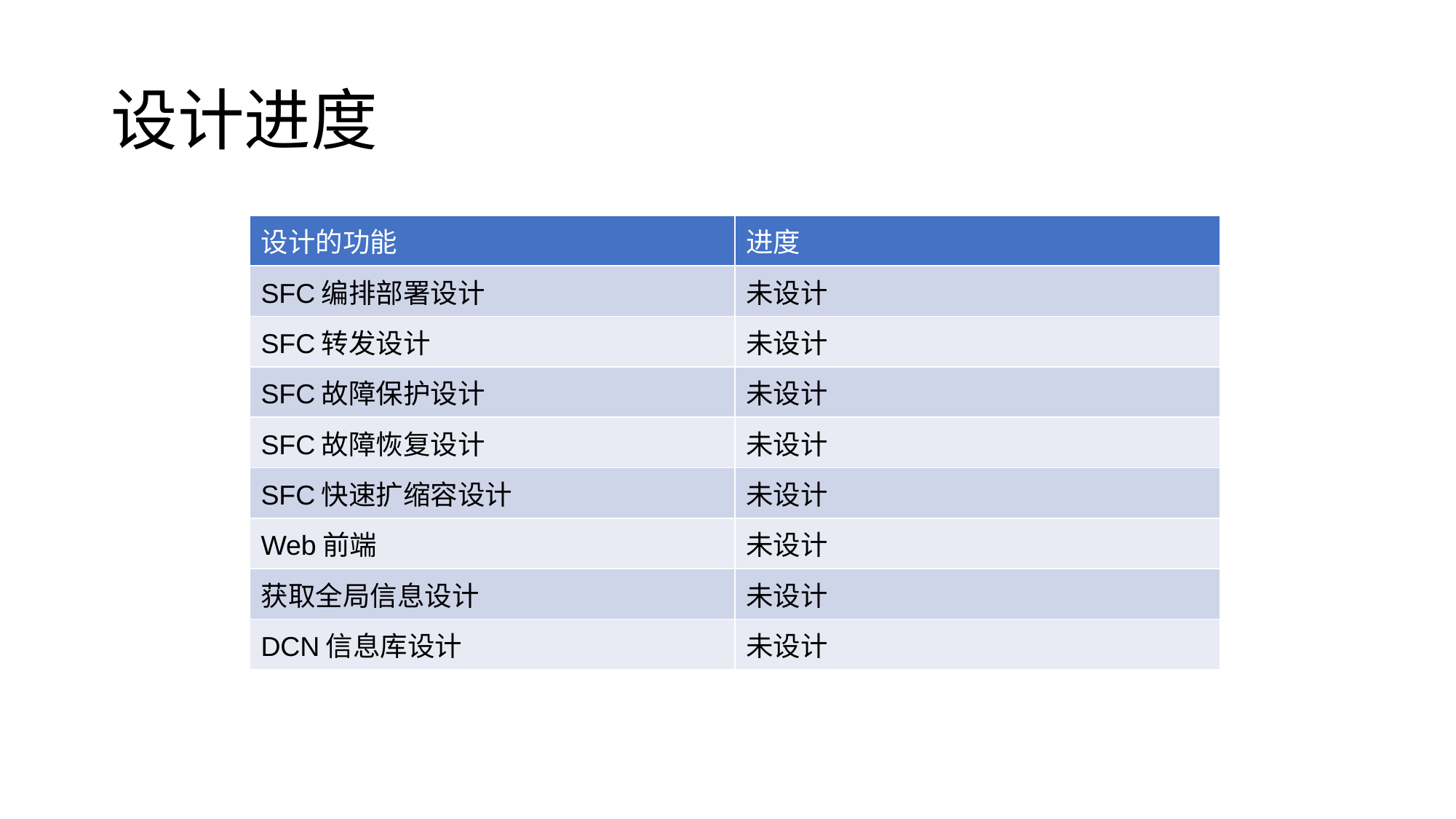

# 设计进度
| 设计的功能 | 进度 |
| --- | --- |
| SFC编排部署设计 | 未设计 |
| SFC转发设计 | 未设计 |
| SFC故障保护设计 | 未设计 |
| SFC故障恢复设计 | 未设计 |
| SFC快速扩缩容设计 | 未设计 |
| Web前端 | 未设计 |
| 获取全局信息设计 | 未设计 |
| DCN信息库设计 | 未设计 |